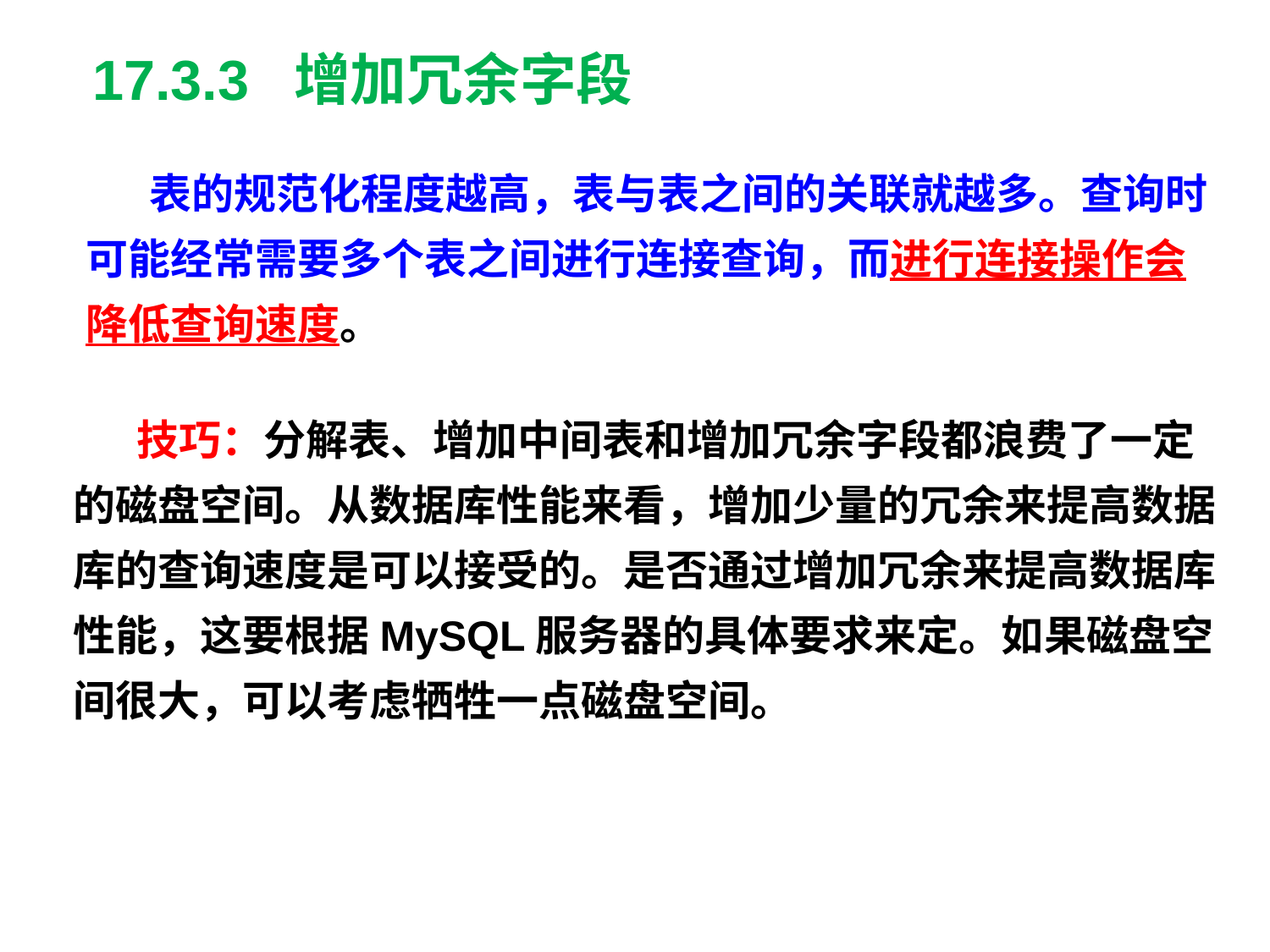

17.3.3  增加冗余字段
表的规范化程度越高，表与表之间的关联就越多。查询时可能经常需要多个表之间进行连接查询，而进行连接操作会降低查询速度。
技巧：分解表、增加中间表和增加冗余字段都浪费了一定的磁盘空间。从数据库性能来看，增加少量的冗余来提高数据库的查询速度是可以接受的。是否通过增加冗余来提高数据库性能，这要根据MySQL服务器的具体要求来定。如果磁盘空间很大，可以考虑牺牲一点磁盘空间。